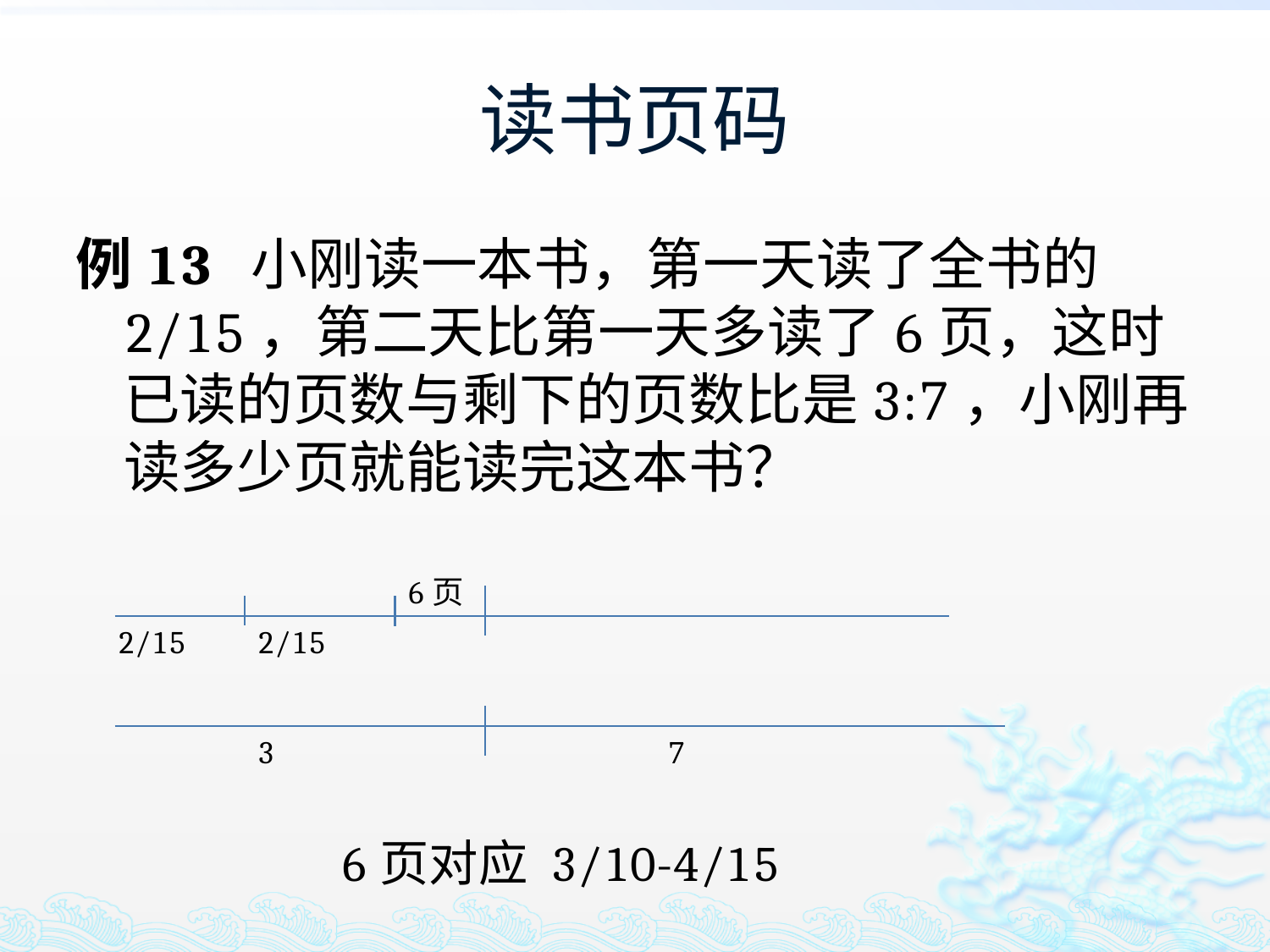

# 读书页码
例13  小刚读一本书，第一天读了全书的 2/15，第二天比第一天多读了6页，这时已读的页数与剩下的页数比是3:7，小刚再读多少页就能读完这本书？

6页
2/15
2/15
3
7
6页对应 3/10-4/15